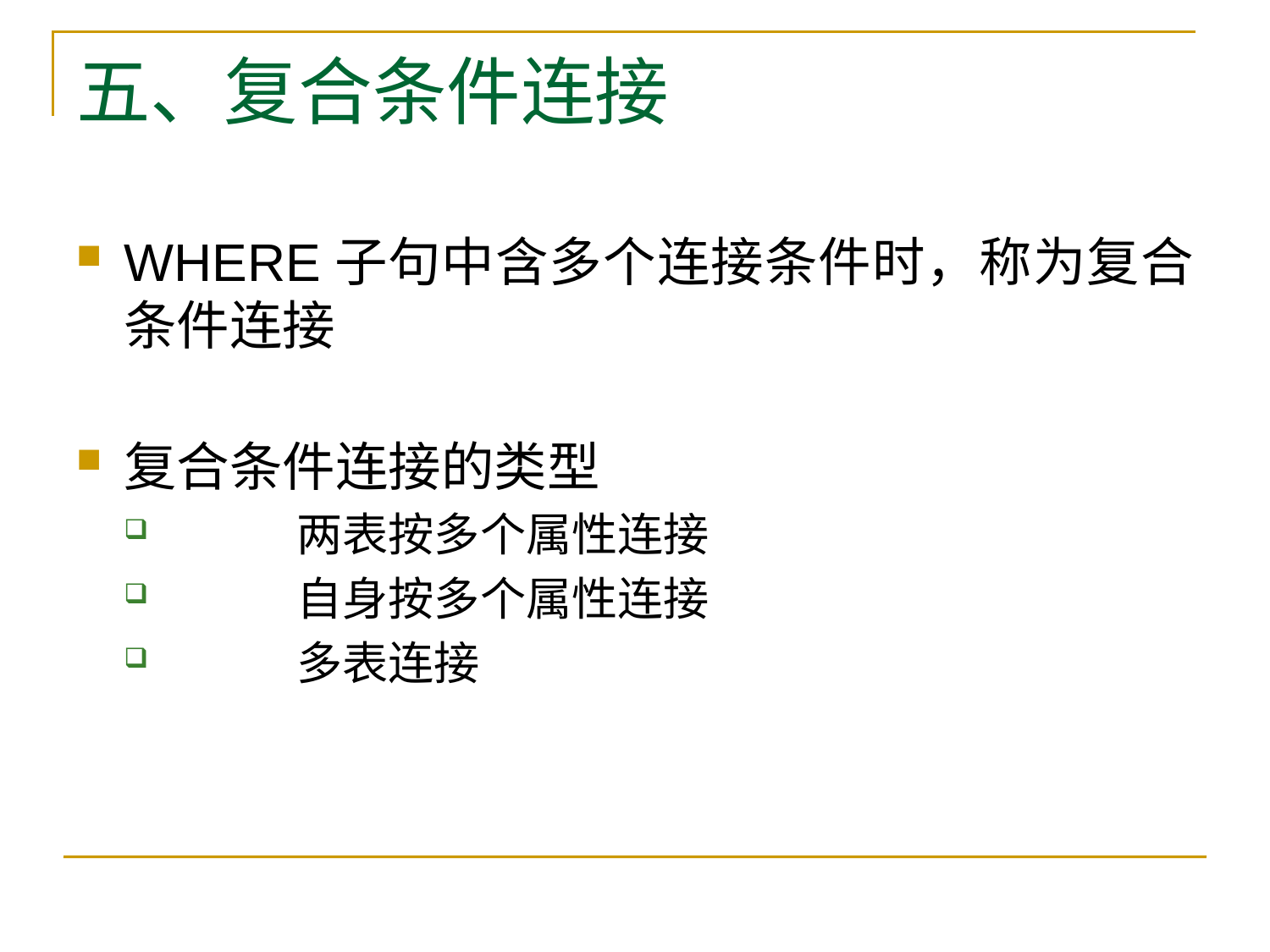

# 五、复合条件连接
WHERE子句中含多个连接条件时，称为复合条件连接

复合条件连接的类型
 	两表按多个属性连接
 	自身按多个属性连接
 	多表连接